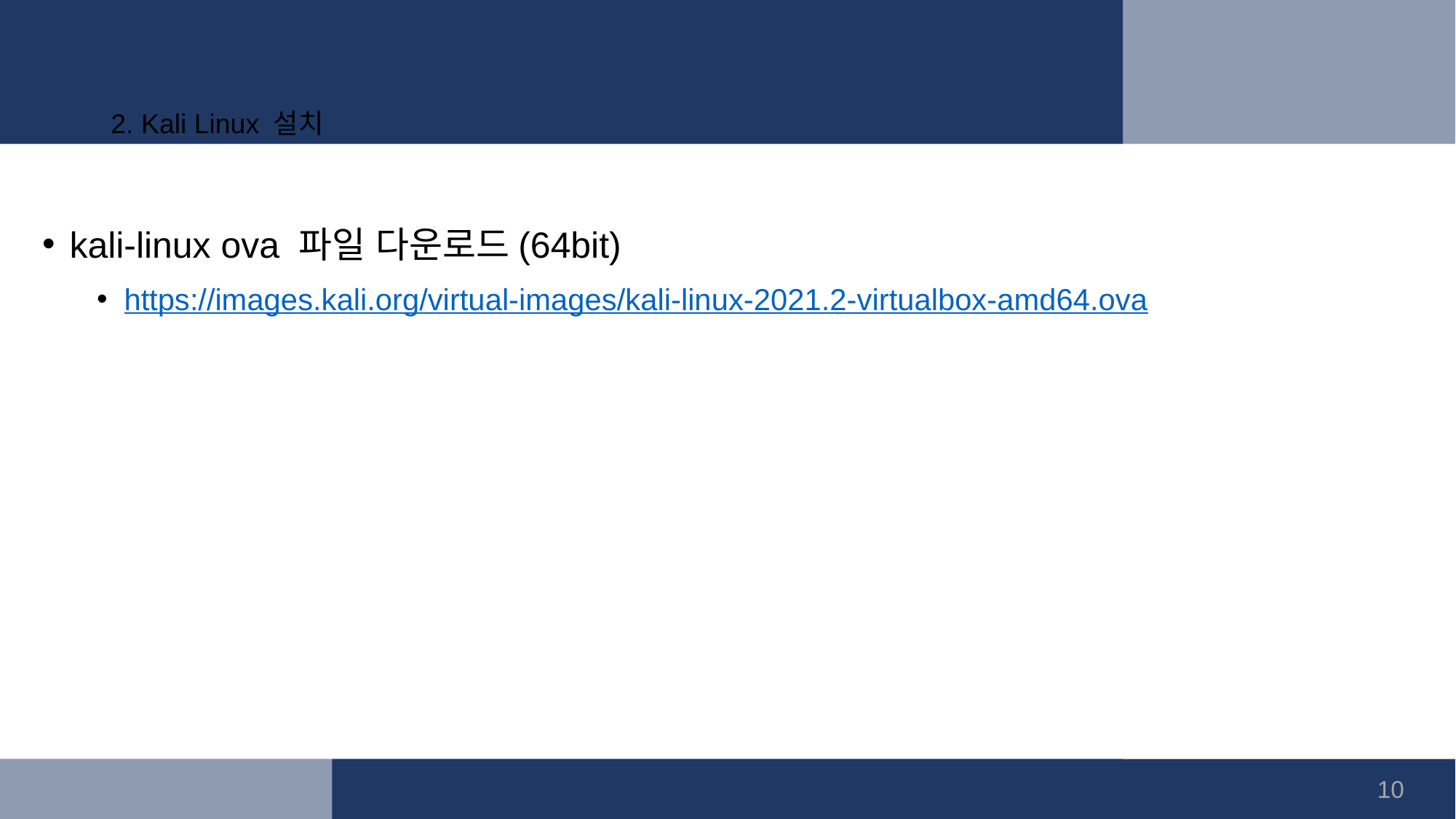

# 2. Kali Linux 설치
kali-linux ova 파일 다운로드(64bit)
https://images.kali.org/virtual-images/kali-linux-2021.2-virtualbox-amd64.ova
10